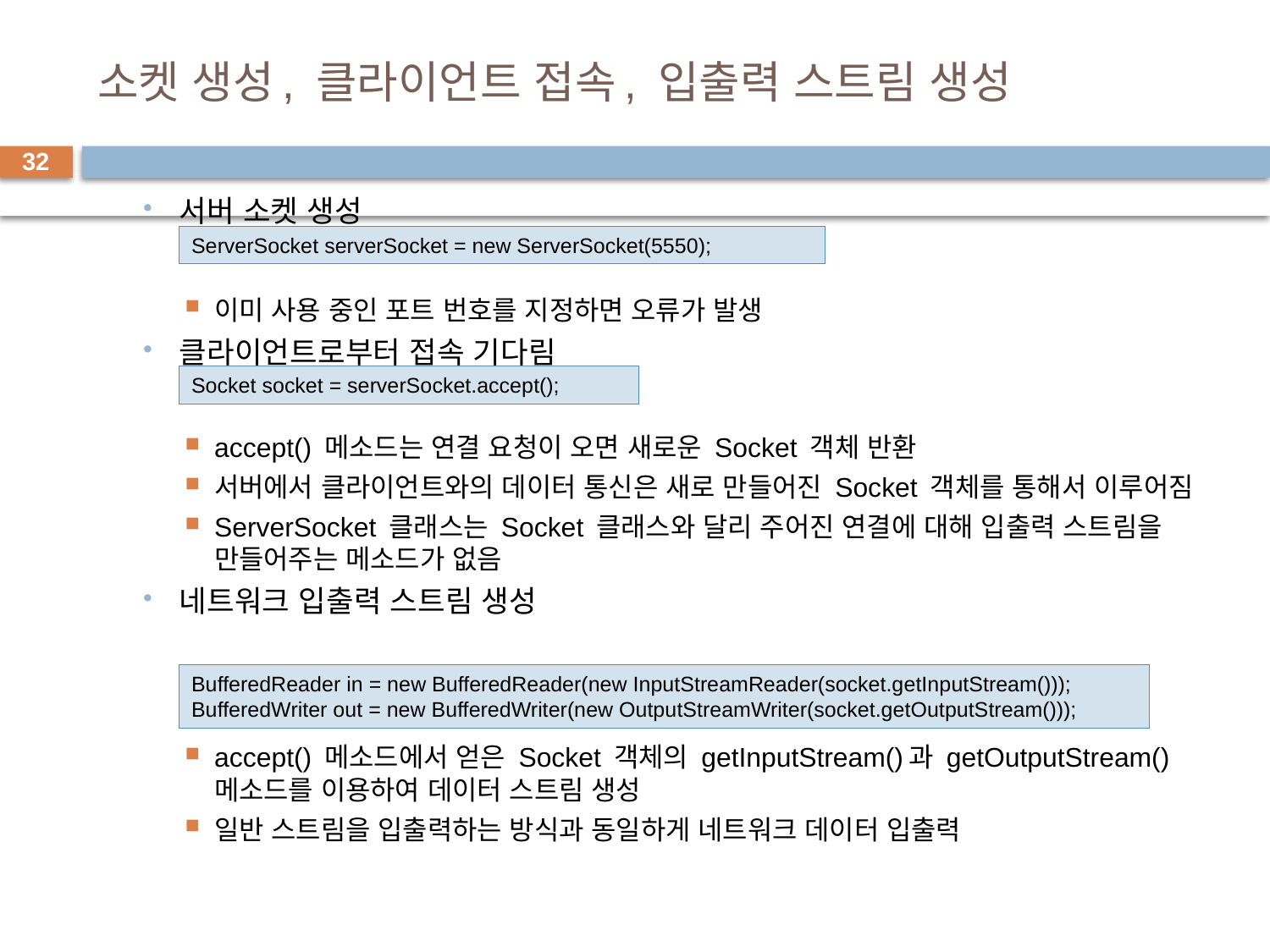

# 소켓 생성, 클라이언트 접속, 입출력 스트림 생성
32
서버 소켓 생성

이미 사용 중인 포트 번호를 지정하면 오류가 발생
클라이언트로부터 접속 기다림

accept() 메소드는 연결 요청이 오면 새로운 Socket 객체 반환
서버에서 클라이언트와의 데이터 통신은 새로 만들어진 Socket 객체를 통해서 이루어짐
ServerSocket 클래스는 Socket 클래스와 달리 주어진 연결에 대해 입출력 스트림을 만들어주는 메소드가 없음
네트워크 입출력 스트림 생성

accept() 메소드에서 얻은 Socket 객체의 getInputStream()과 getOutputStream() 메소드를 이용하여 데이터 스트림 생성
일반 스트림을 입출력하는 방식과 동일하게 네트워크 데이터 입출력

ServerSocket serverSocket = new ServerSocket(5550);
Socket socket = serverSocket.accept();
BufferedReader in = new BufferedReader(new InputStreamReader(socket.getInputStream()));
BufferedWriter out = new BufferedWriter(new OutputStreamWriter(socket.getOutputStream()));